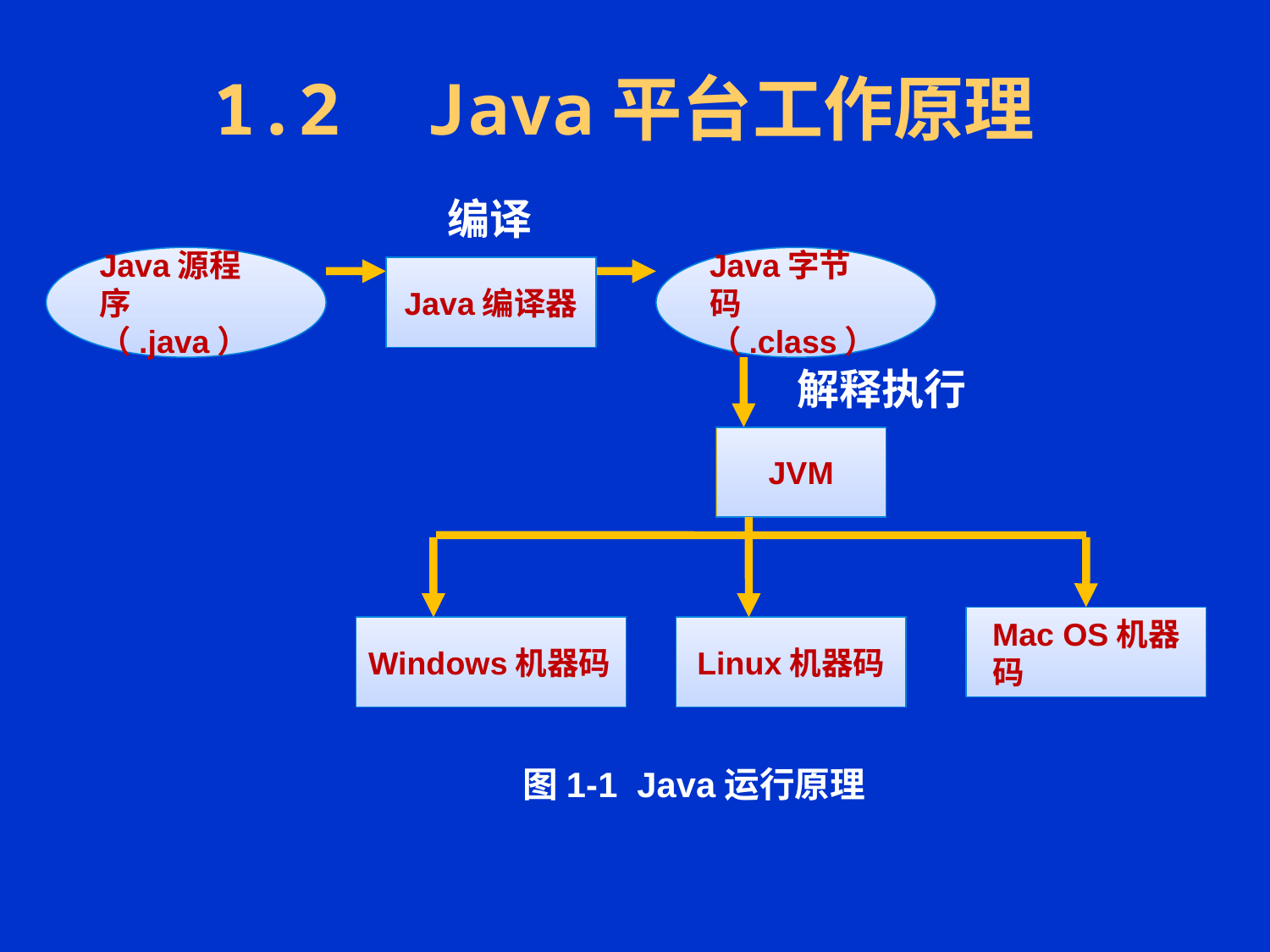

# 1.2  Java平台工作原理
编译
Java源程序
（.java）
Java字节码
（.class）
Java编译器

JVM

Mac OS机器码
Windows机器码
Linux机器码
解释执行
图1-1  Java运行原理